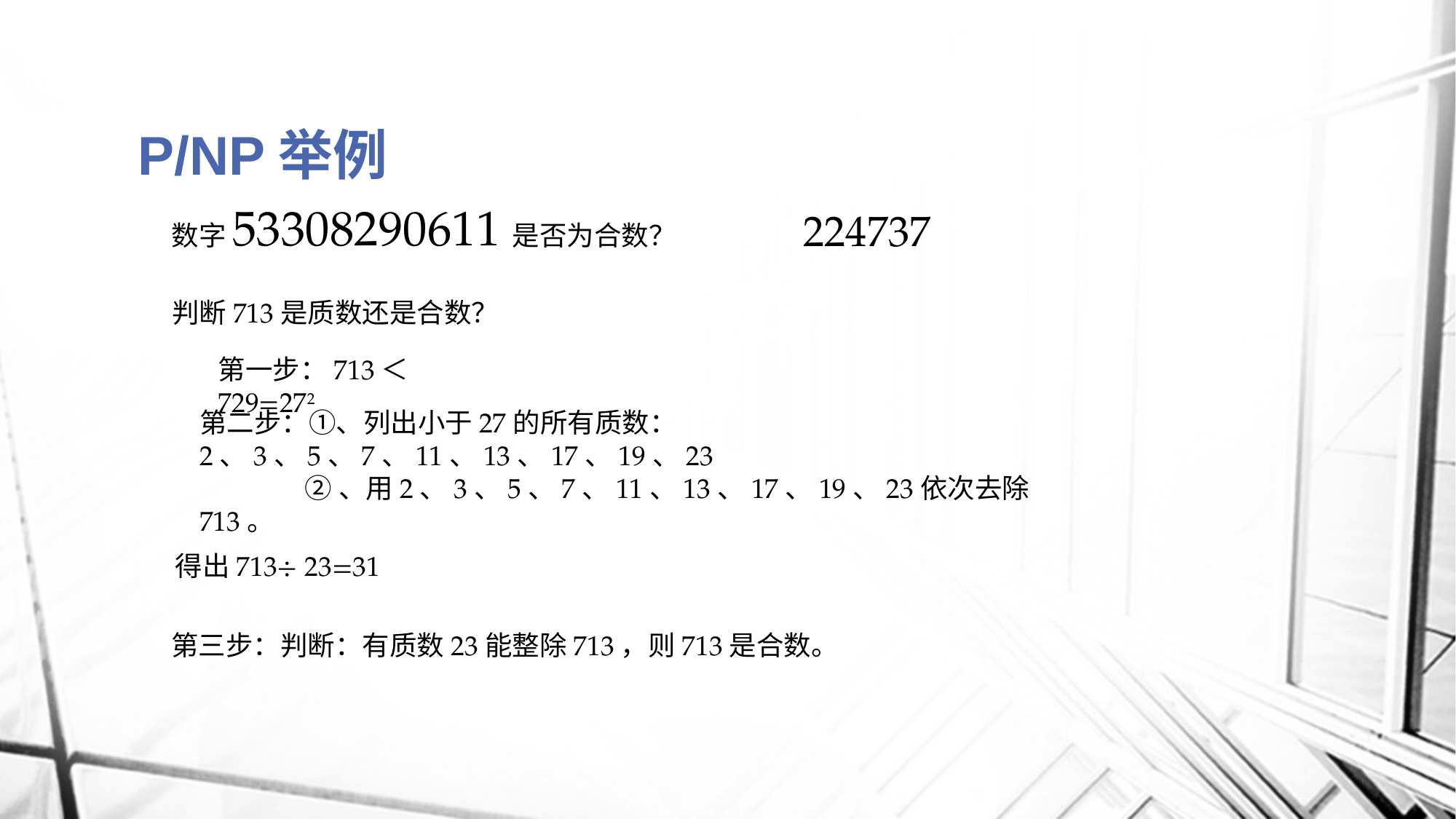

# P/NP举例
数字53308290611是否为合数？
224737
判断713是质数还是合数？
第一步：713＜729=272
第二步：①、列出小于27的所有质数：2、3、5、7、11、13、17、19、23
                 ②、用2、3、5、7、11、13、17、19、23依次去除713。
得出713÷ 23=31
第三步：判断：有质数23能整除713，则713是合数。